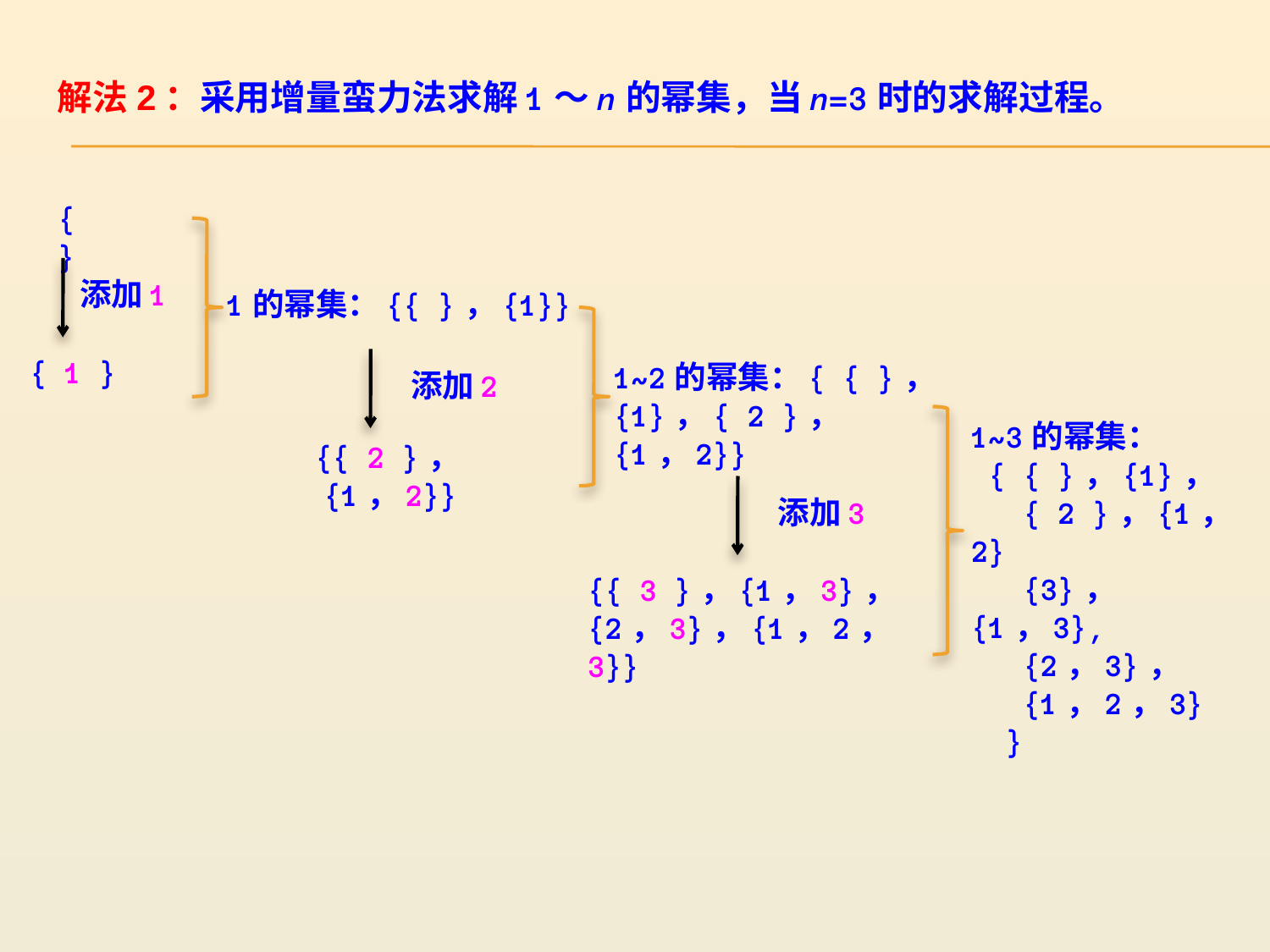

解法2：采用增量蛮力法求解1～n的幂集，当n=3时的求解过程。
{ }

1的幂集：{{ }，{1}}
添加1
{ 1 }

1~2的幂集：{ { }，
{1}，{ 2 }，{1，2}}
添加2
{{ 2 }，{1，2}}

1~3的幂集：
 { { }，{1}，
   { 2 }，{1，2}
   {3}，{1，3},
   {2，3}，
   {1，2，3}
  }
添加3
{{ 3 }，{1，3}，
{2，3}，{1，2，3}}